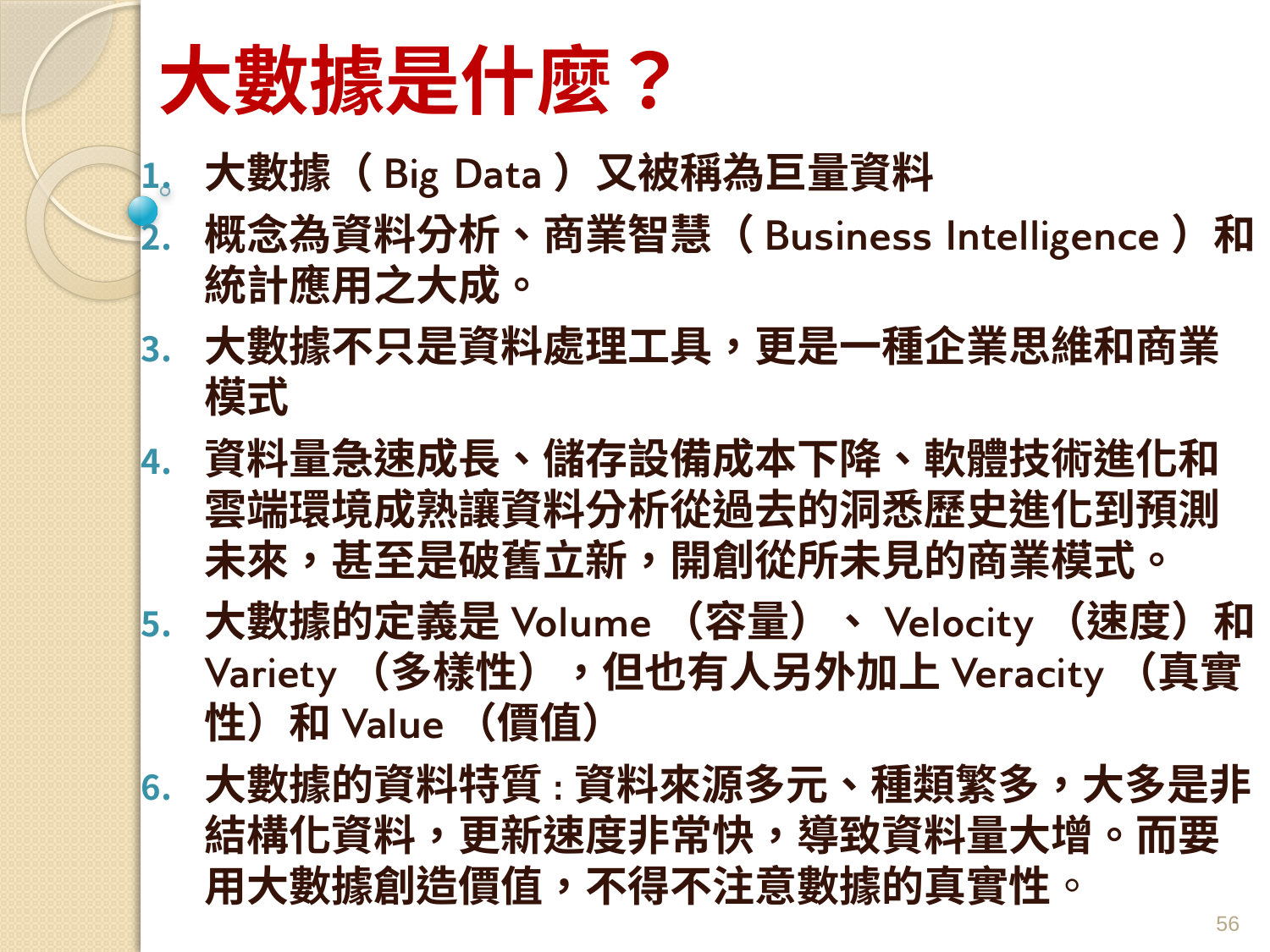

# 大數據是什麼？
大數據（Big Data）又被稱為巨量資料
概念為資料分析、商業智慧（Business Intelligence）和統計應用之大成。
大數據不只是資料處理工具，更是一種企業思維和商業模式
資料量急速成長、儲存設備成本下降、軟體技術進化和雲端環境成熟讓資料分析從過去的洞悉歷史進化到預測未來，甚至是破舊立新，開創從所未見的商業模式。
大數據的定義是Volume（容量）、Velocity（速度）和Variety（多樣性），但也有人另外加上Veracity（真實性）和Value（價值）
大數據的資料特質:資料來源多元、種類繁多，大多是非結構化資料，更新速度非常快，導致資料量大增。而要用大數據創造價值，不得不注意數據的真實性。
56